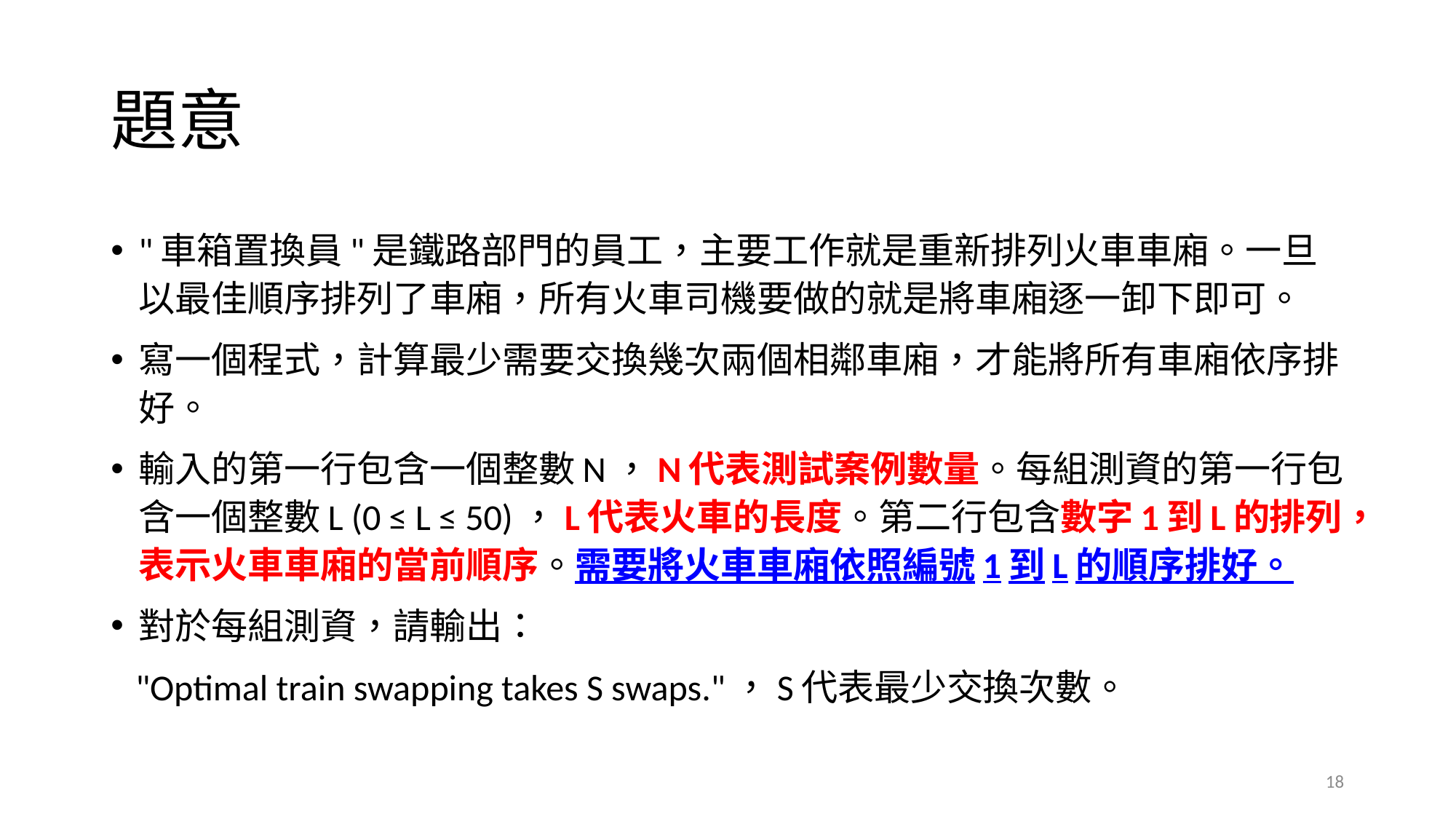

# 題意
"車箱置換員"是鐵路部門的員工，主要工作就是重新排列火車車廂。一旦以最佳順序排列了車廂，所有火車司機要做的就是將車廂逐一卸下即可。
寫一個程式，計算最少需要交換幾次兩個相鄰車廂，才能將所有車廂依序排好。
輸入的第一行包含一個整數N，N代表測試案例數量。每組測資的第一行包含一個整數L (0 ≤ L ≤ 50)，L代表火車的長度。第二行包含數字1到L的排列，表示火車車廂的當前順序。需要將火車車廂依照編號1到L的順序排好。
對於每組測資，請輸出：
   "Optimal train swapping takes S swaps."，S代表最少交換次數。
18